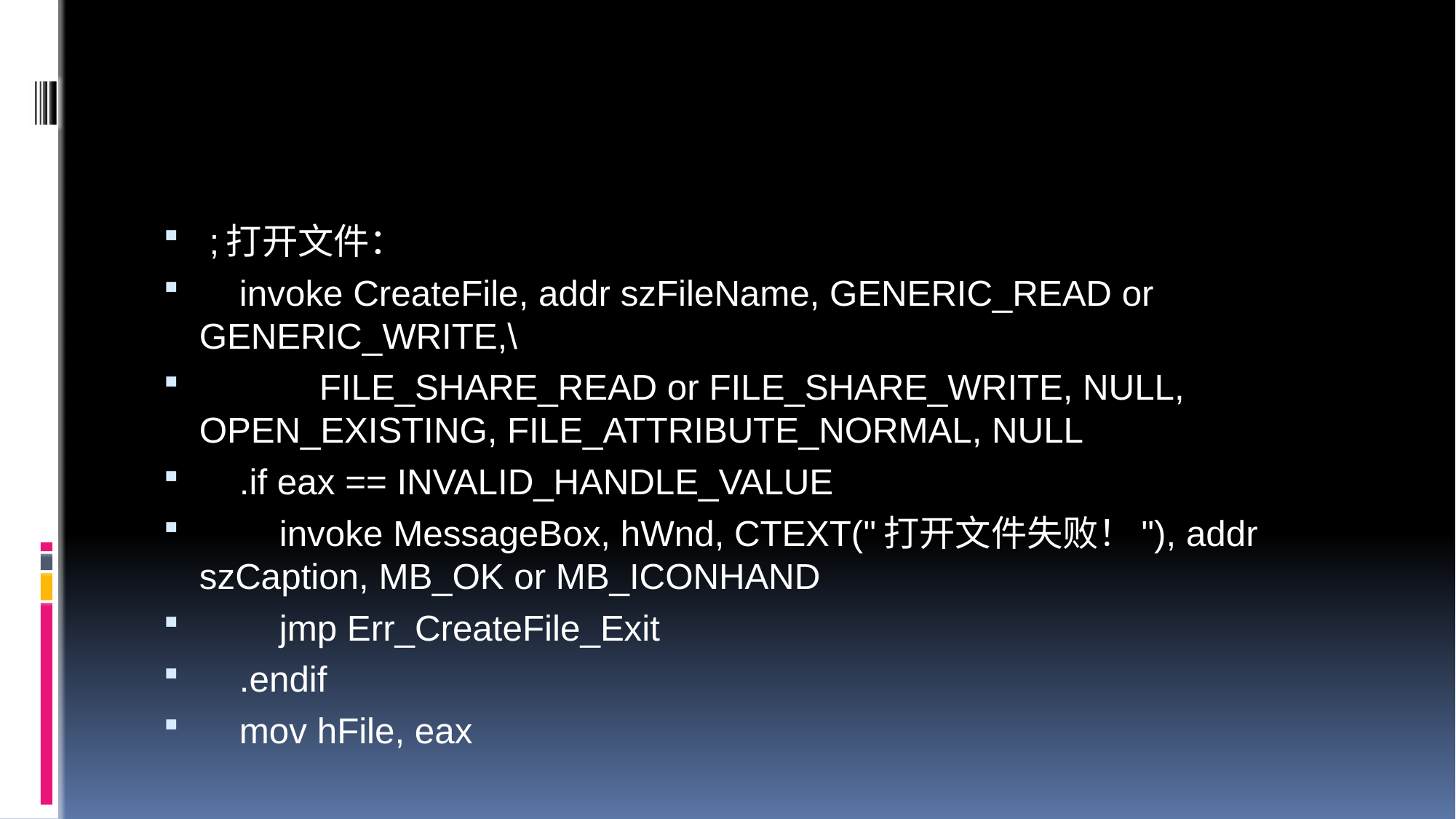

#
 ;打开文件：
    invoke CreateFile, addr szFileName, GENERIC_READ or GENERIC_WRITE,\
            FILE_SHARE_READ or FILE_SHARE_WRITE, NULL, OPEN_EXISTING, FILE_ATTRIBUTE_NORMAL, NULL
    .if eax == INVALID_HANDLE_VALUE
        invoke MessageBox, hWnd, CTEXT("打开文件失败！"), addr szCaption, MB_OK or MB_ICONHAND
        jmp Err_CreateFile_Exit
    .endif
    mov hFile, eax